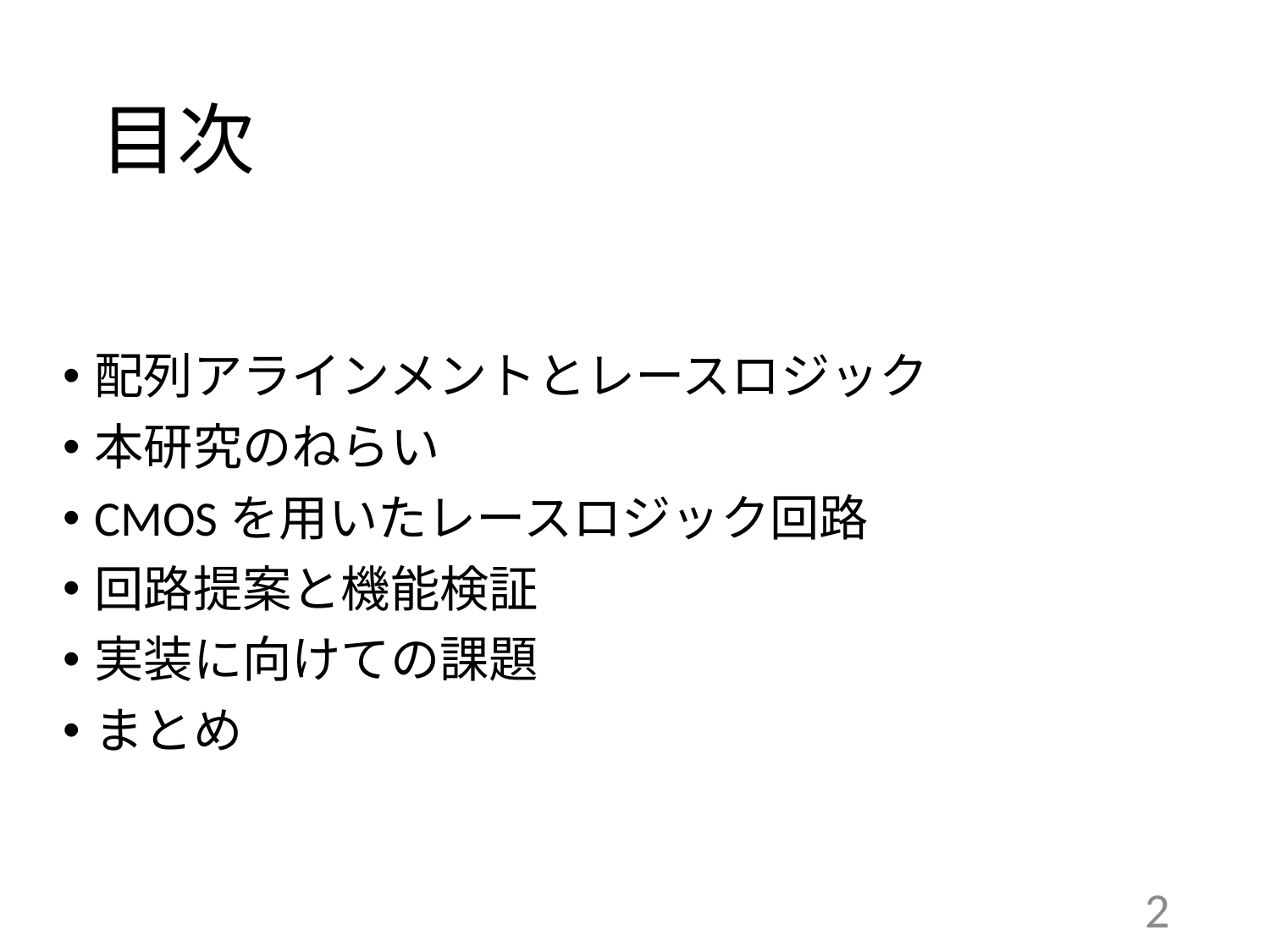

# 目次
配列アラインメントとレースロジック
本研究のねらい
CMOSを用いたレースロジック回路
回路提案と機能検証
実装に向けての課題
まとめ
2